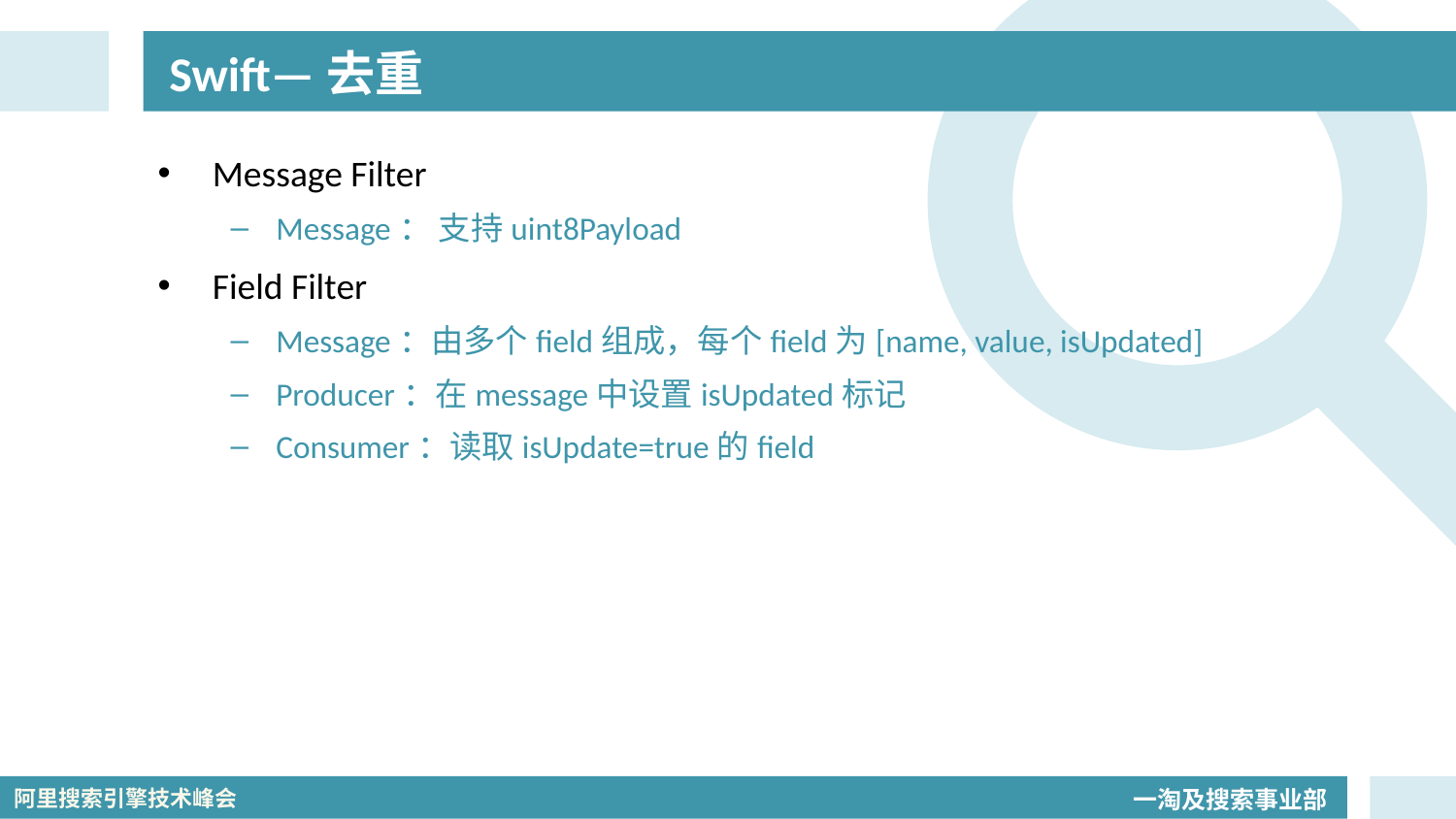

# Swift—去重
Message Filter
Message： 支持uint8Payload
Field Filter
Message：由多个field组成，每个field为[name, value, isUpdated]
Producer：在message中设置isUpdated标记
Consumer：读取isUpdate=true的field